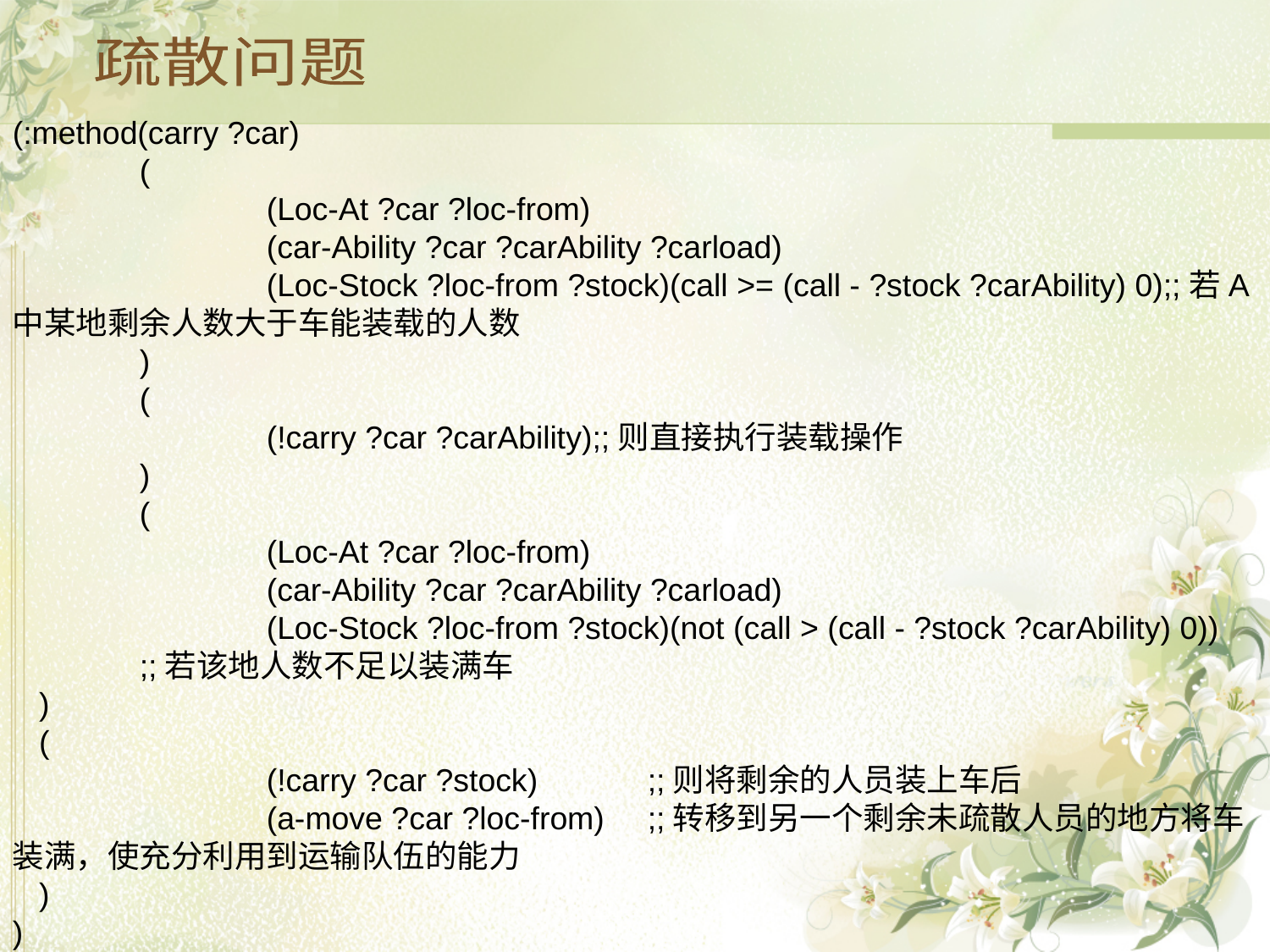

疏散问题
(:method(carry ?car)
	(
		(Loc-At ?car ?loc-from)
   		(car-Ability ?car ?carAbility ?carload)
   		(Loc-Stock ?loc-from ?stock)(call >= (call - ?stock ?carAbility) 0);;若A中某地剩余人数大于车能装载的人数
	)
	(
		(!carry ?car ?carAbility);;则直接执行装载操作
	)
	(
		(Loc-At ?car ?loc-from)
		(car-Ability ?car ?carAbility ?carload)
		(Loc-Stock ?loc-from ?stock)(not (call > (call - ?stock ?carAbility) 0))	;;若该地人数不足以装满车
   )
   (
		(!carry ?car ?stock)	;;则将剩余的人员装上车后
		(a-move ?car ?loc-from)	;;转移到另一个剩余未疏散人员的地方将车装满，使充分利用到运输队伍的能力
   )
)